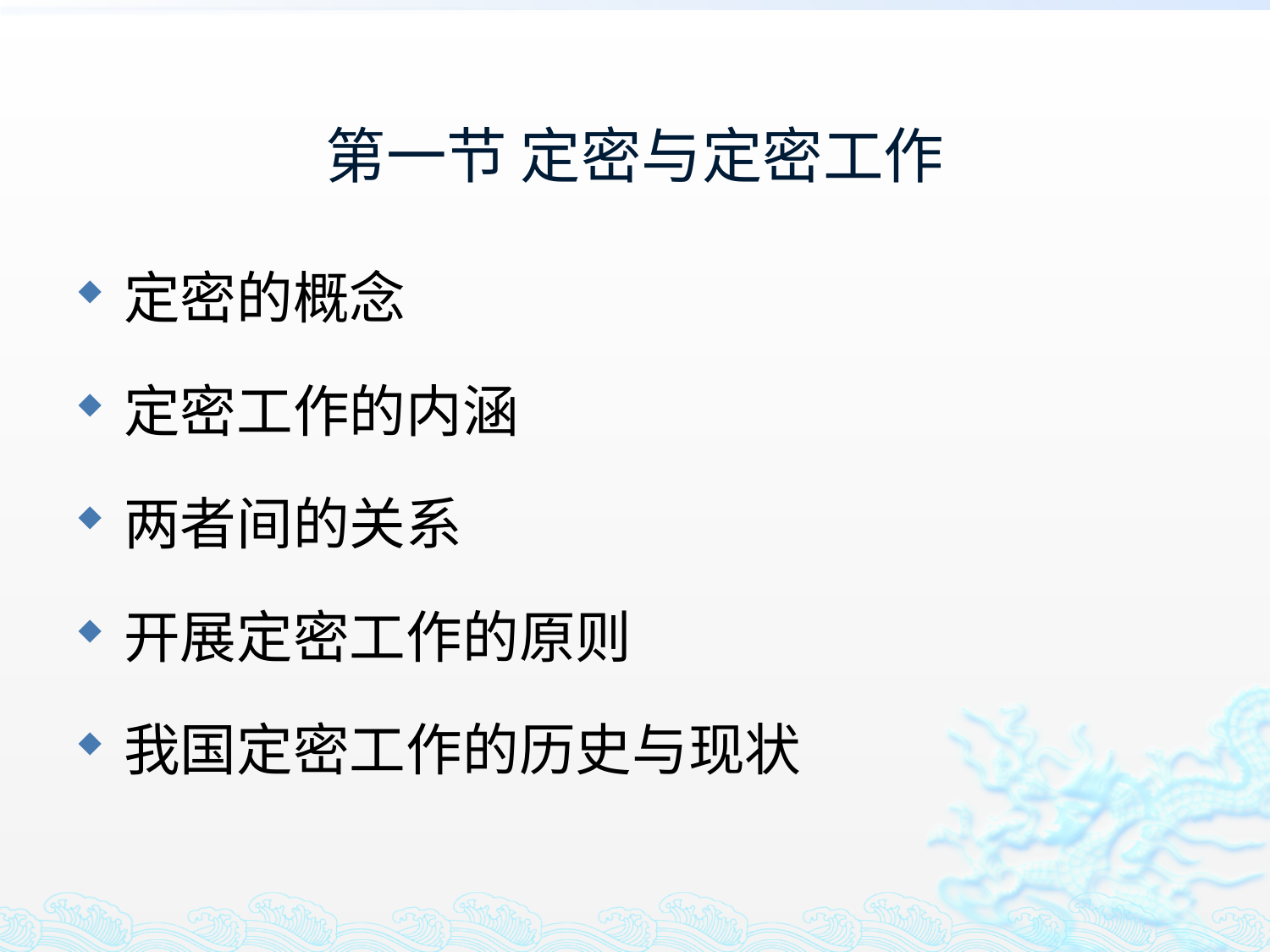

# 第一节 定密与定密工作
定密的概念
定密工作的内涵
两者间的关系
开展定密工作的原则
我国定密工作的历史与现状